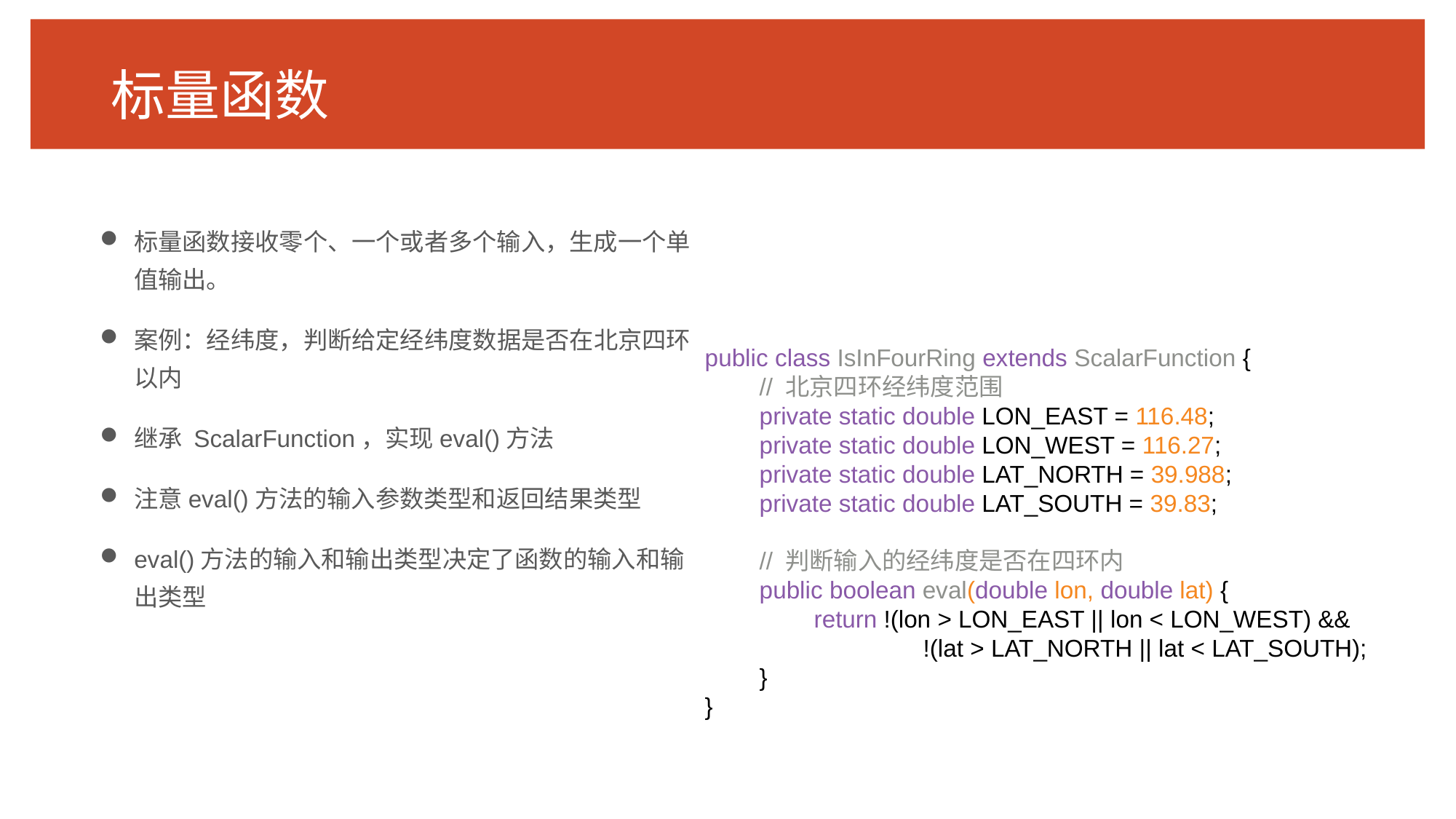

# 标量函数
标量函数接收零个、一个或者多个输入，生成一个单值输出。
案例：经纬度，判断给定经纬度数据是否在北京四环以内
继承 ScalarFunction，实现eval()方法
注意eval()方法的输入参数类型和返回结果类型
eval()方法的输入和输出类型决定了函数的输入和输出类型
public class IsInFourRing extends ScalarFunction {
// 北京四环经纬度范围
private static double LON_EAST = 116.48;
private static double LON_WEST = 116.27;
private static double LAT_NORTH = 39.988;
private static double LAT_SOUTH = 39.83;

// 判断输入的经纬度是否在四环内
public boolean eval(double lon, double lat) {
return !(lon > LON_EAST || lon < LON_WEST) &&
	!(lat > LAT_NORTH || lat < LAT_SOUTH);
}
}